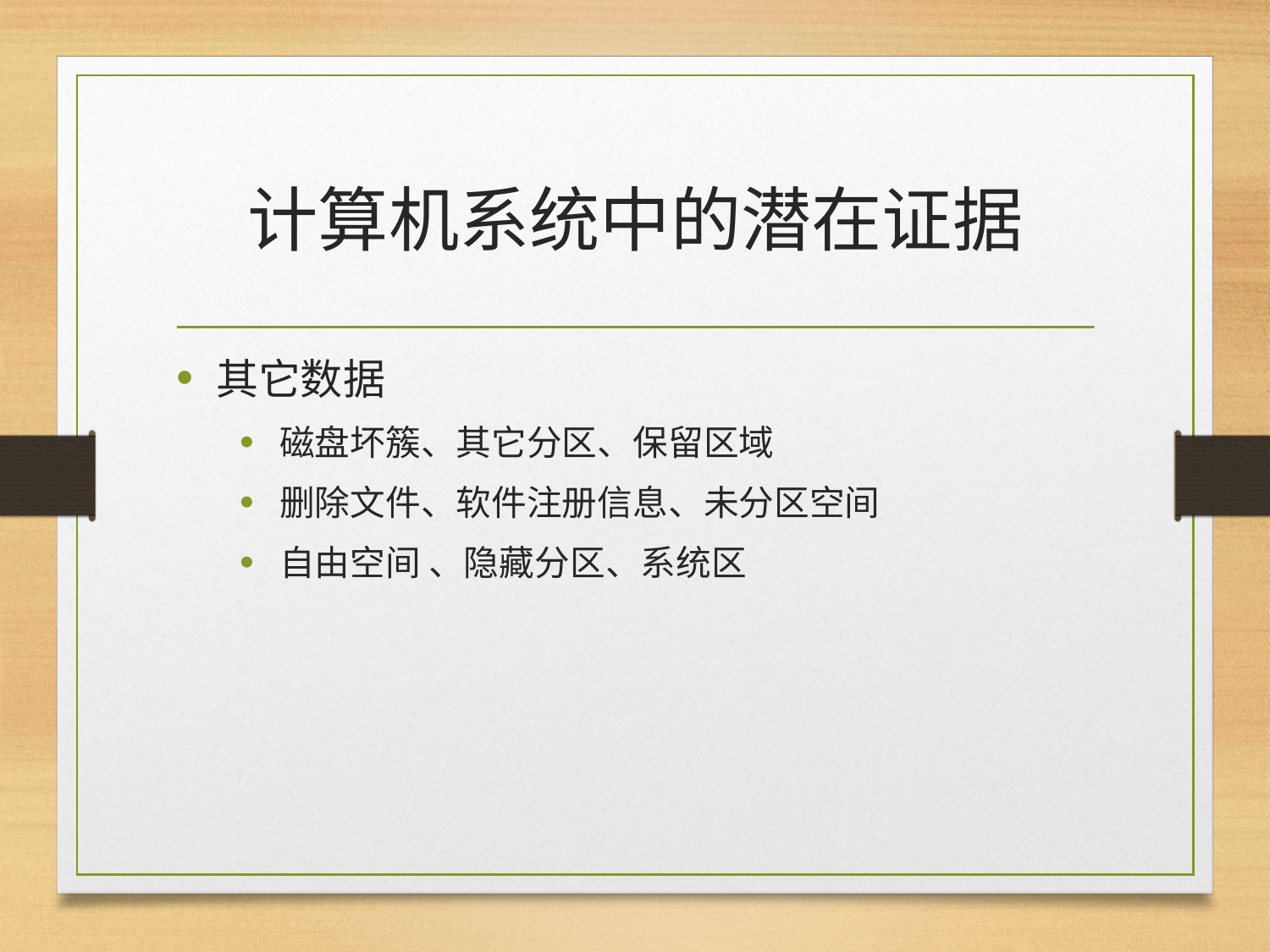

# 计算机系统中的潜在证据
其它数据
磁盘坏簇、其它分区、保留区域
删除文件、软件注册信息、未分区空间
自由空间 、隐藏分区、系统区